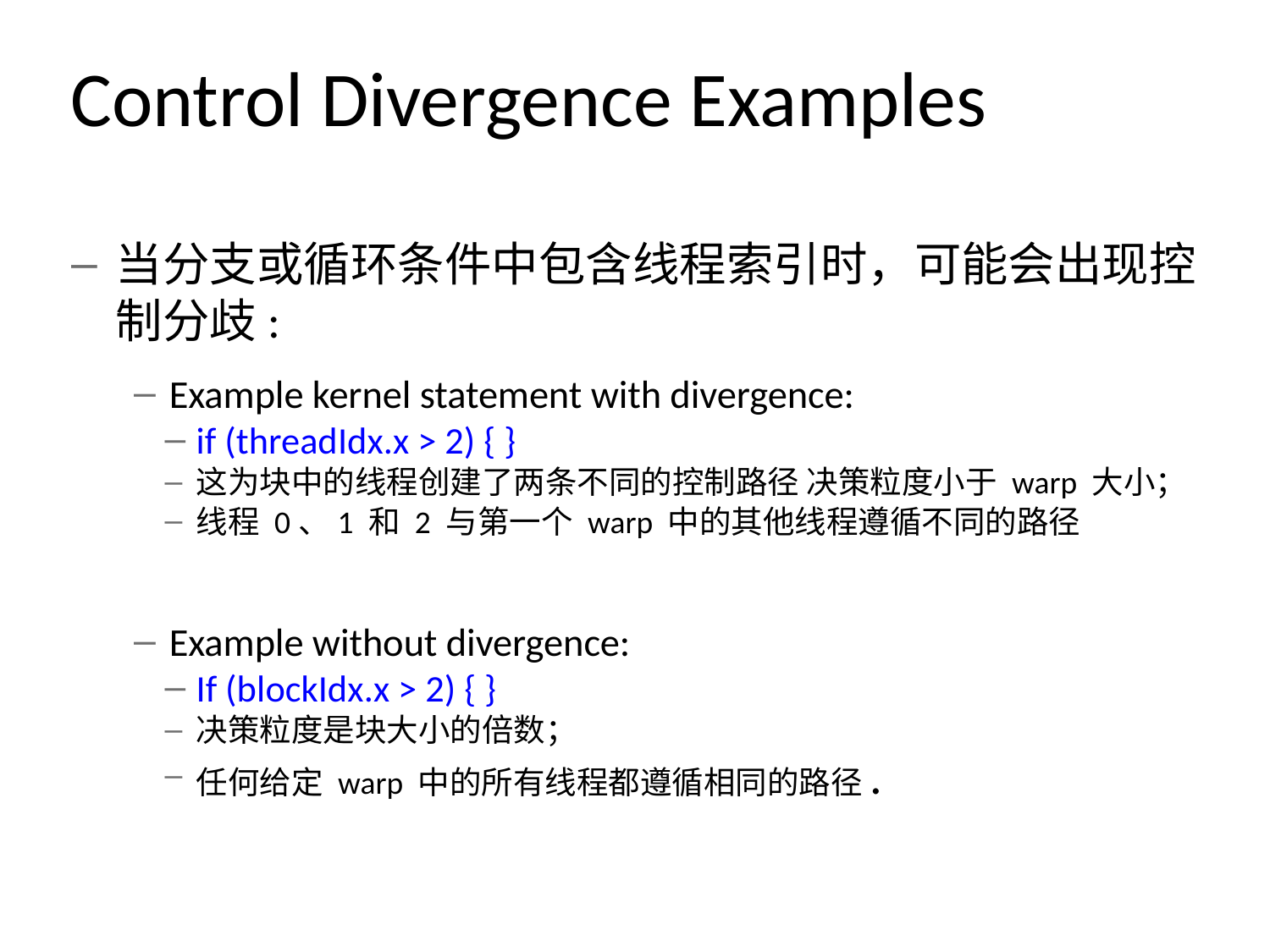

# Control Divergence Examples
当分支或循环条件中包含线程索引时，可能会出现控制分歧:

Example kernel statement with divergence:
if (threadIdx.x > 2) { }
这为块中的线程创建了两条不同的控制路径 决策粒度小于 warp 大小；
线程 0、1 和 2 与第一个 warp 中的其他线程遵循不同的路径

Example without divergence:
If (blockIdx.x > 2) { }
决策粒度是块大小的倍数；
任何给定 warp 中的所有线程都遵循相同的路径.